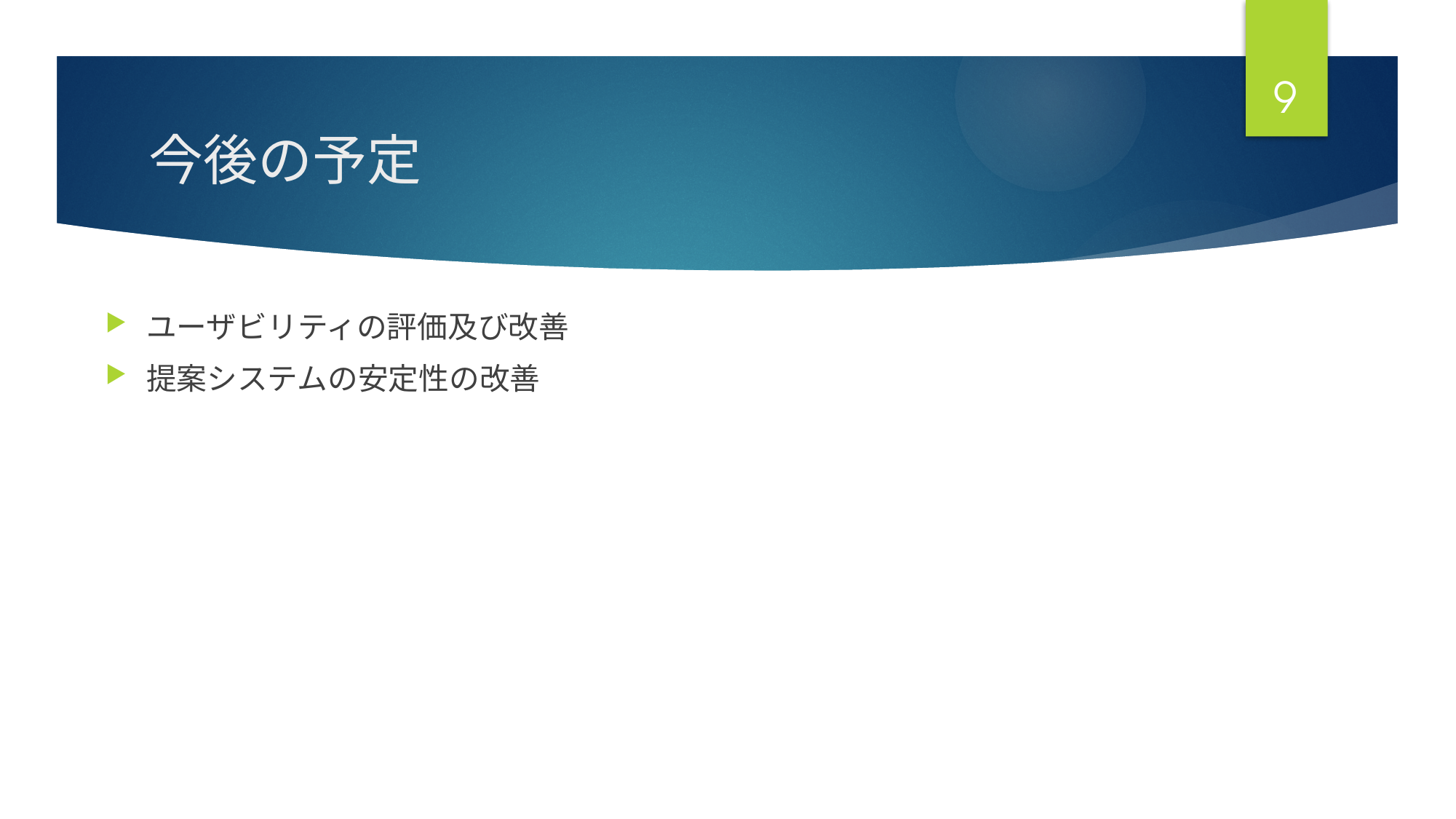

9
# 今後の予定
ユーザビリティの評価及び改善
提案システムの安定性の改善